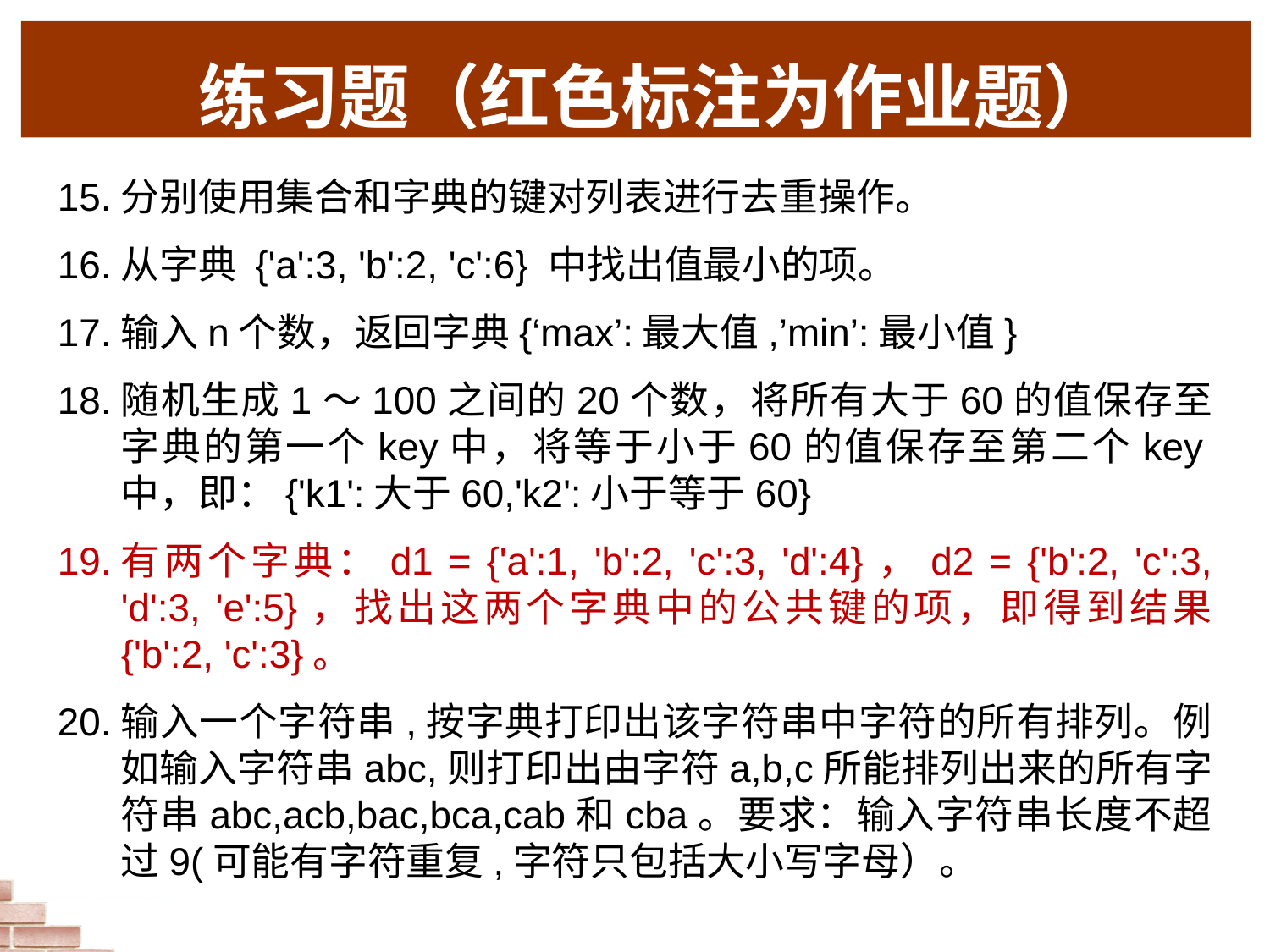

# 练习题（红色标注为作业题）
分别使用集合和字典的键对列表进行去重操作。
从字典 {'a':3, 'b':2, 'c':6} 中找出值最小的项。
输入n个数，返回字典{‘max’:最大值,’min’:最小值}
随机生成1～100之间的20个数，将所有大于60的值保存至字典的第一个key中，将等于小于60的值保存至第二个key中，即：{'k1':大于60,'k2':小于等于60}
有两个字典：d1 = {'a':1, 'b':2, 'c':3, 'd':4}，d2 = {'b':2, 'c':3, 'd':3, 'e':5}，找出这两个字典中的公共键的项，即得到结果 {'b':2, 'c':3}。
输入一个字符串,按字典打印出该字符串中字符的所有排列。例如输入字符串abc,则打印出由字符a,b,c所能排列出来的所有字符串abc,acb,bac,bca,cab和cba。要求：输入字符串长度不超过9(可能有字符重复,字符只包括大小写字母）。